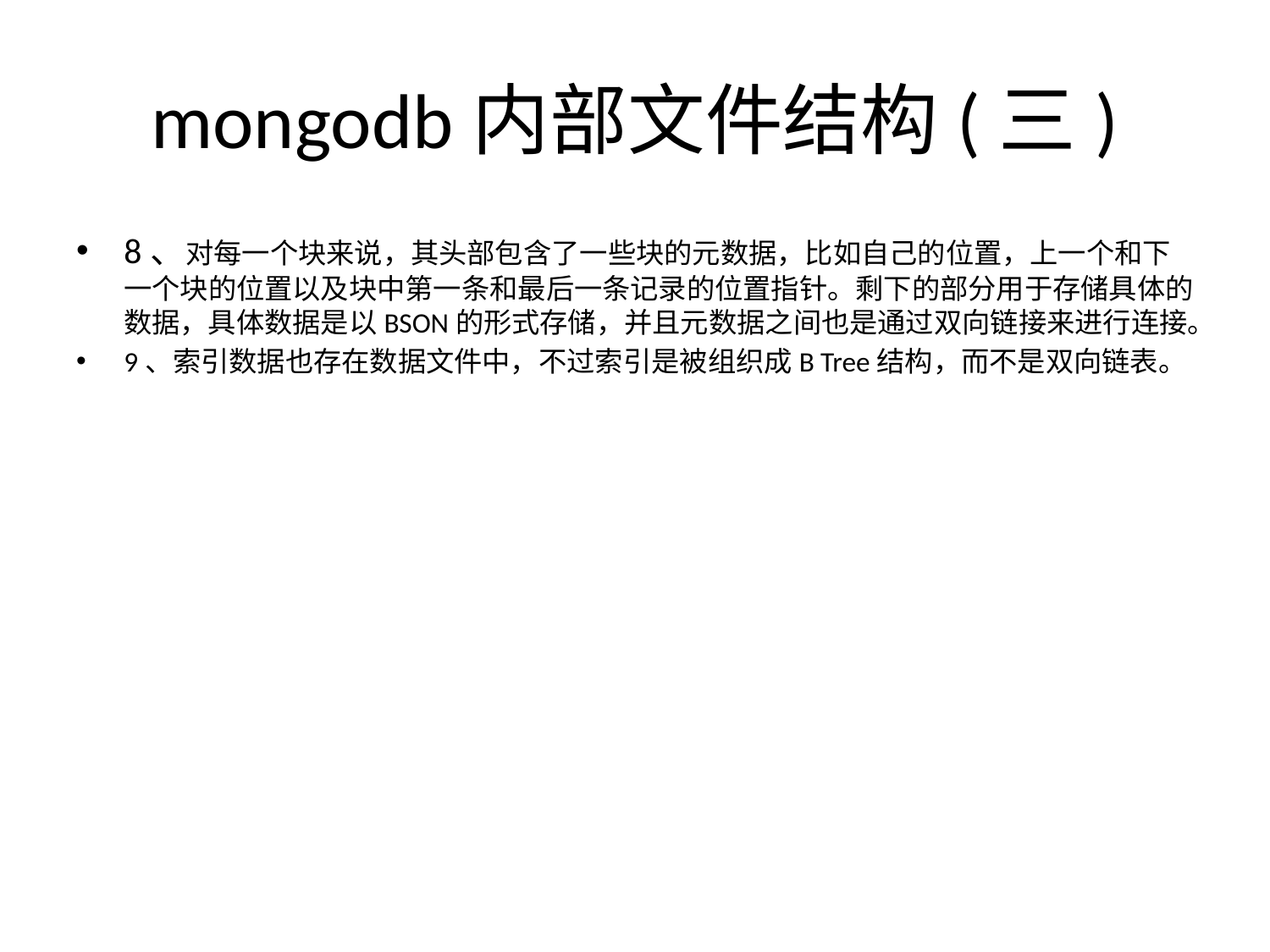

# mongodb内部文件结构(三)
8、对每一个块来说，其头部包含了一些块的元数据，比如自己的位置，上一个和下一个块的位置以及块中第一条和最后一条记录的位置指针。剩下的部分用于存储具体的数据，具体数据是以BSON的形式存储，并且元数据之间也是通过双向链接来进行连接。
9、索引数据也存在数据文件中，不过索引是被组织成B Tree结构，而不是双向链表。